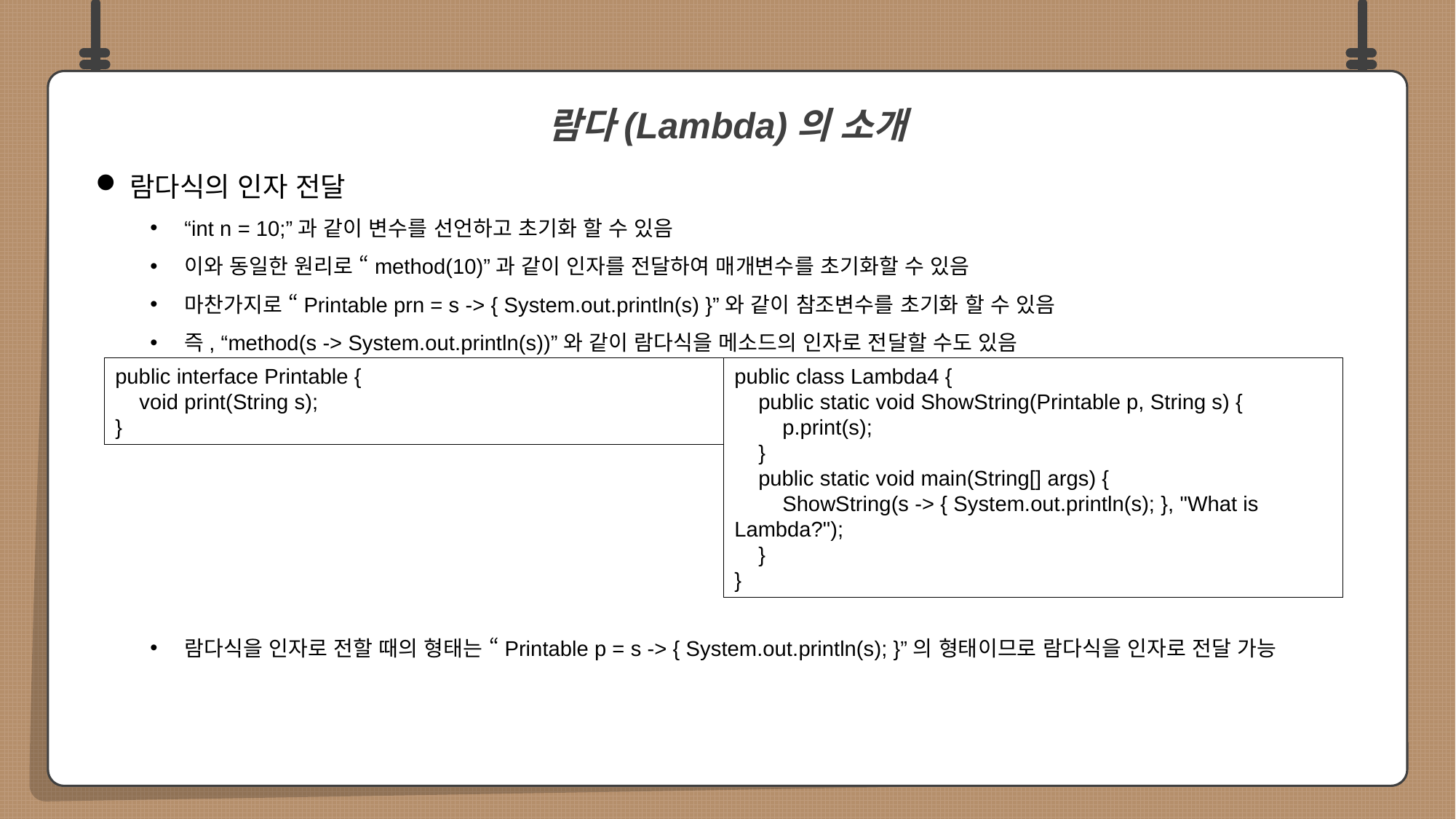

람다식의 인자 전달
“int n = 10;”과 같이 변수를 선언하고 초기화 할 수 있음
이와 동일한 원리로 “method(10)”과 같이 인자를 전달하여 매개변수를 초기화할 수 있음
마찬가지로 “Printable prn = s -> { System.out.println(s) }”와 같이 참조변수를 초기화 할 수 있음
즉, “method(s -> System.out.println(s))”와 같이 람다식을 메소드의 인자로 전달할 수도 있음

람다식을 인자로 전할 때의 형태는 “Printable p = s -> { System.out.println(s); }”의 형태이므로 람다식을 인자로 전달 가능
람다(Lambda)의 소개

public class Lambda4 {
    public static void ShowString(Printable p, String s) {
        p.print(s);
    }
    public static void main(String[] args) {
        ShowString(s -> { System.out.println(s); }, "What is Lambda?");
    }
}
public interface Printable {
    void print(String s);
}